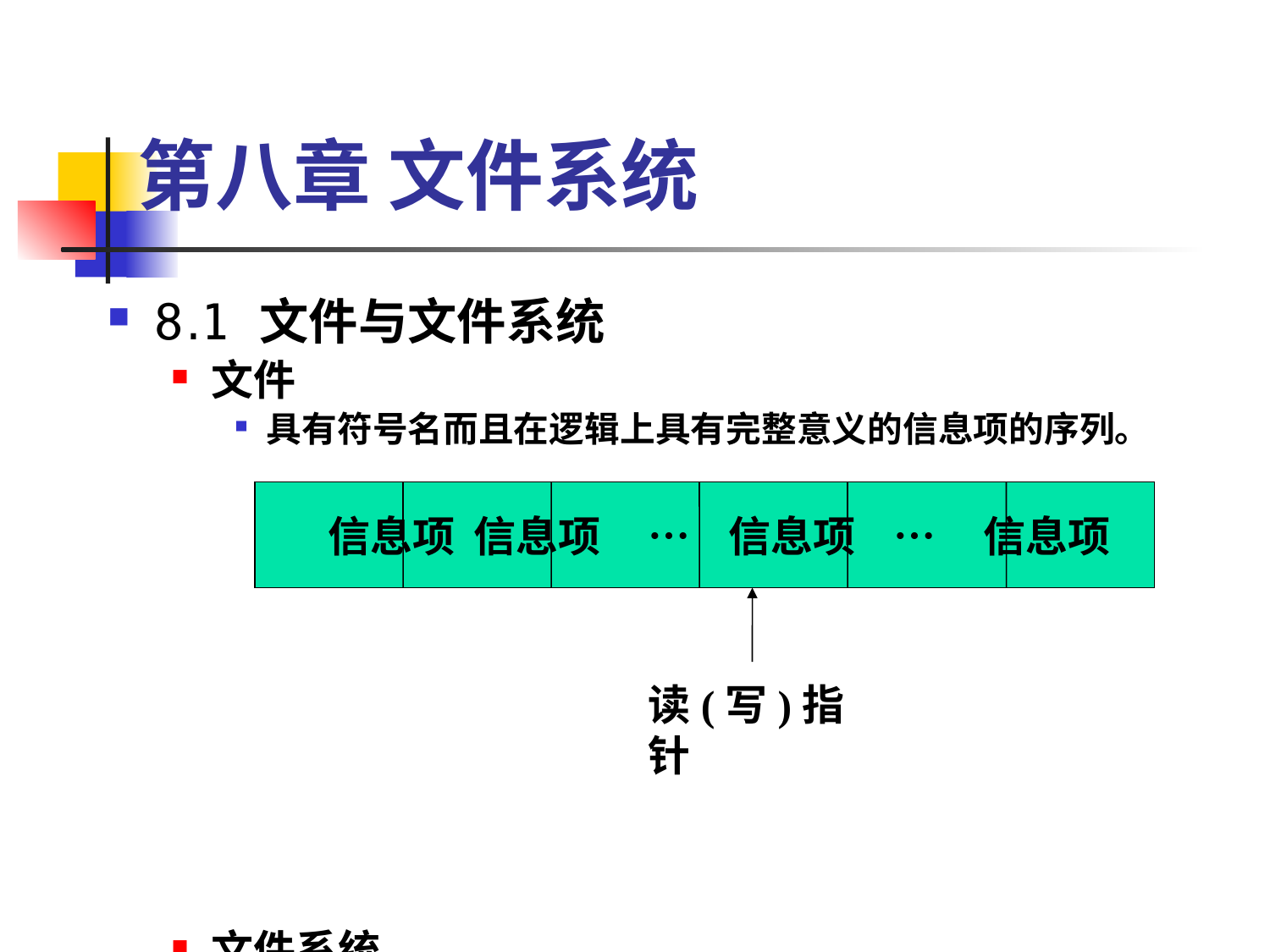

# 第八章 文件系统

8.1 文件与文件系统
文件
具有符号名而且在逻辑上具有完整意义的信息项的序列。

文件系统
文件与管理文件的程序集合。
  信息项  信息项     …    信息项    …     信息项

读(写)指针